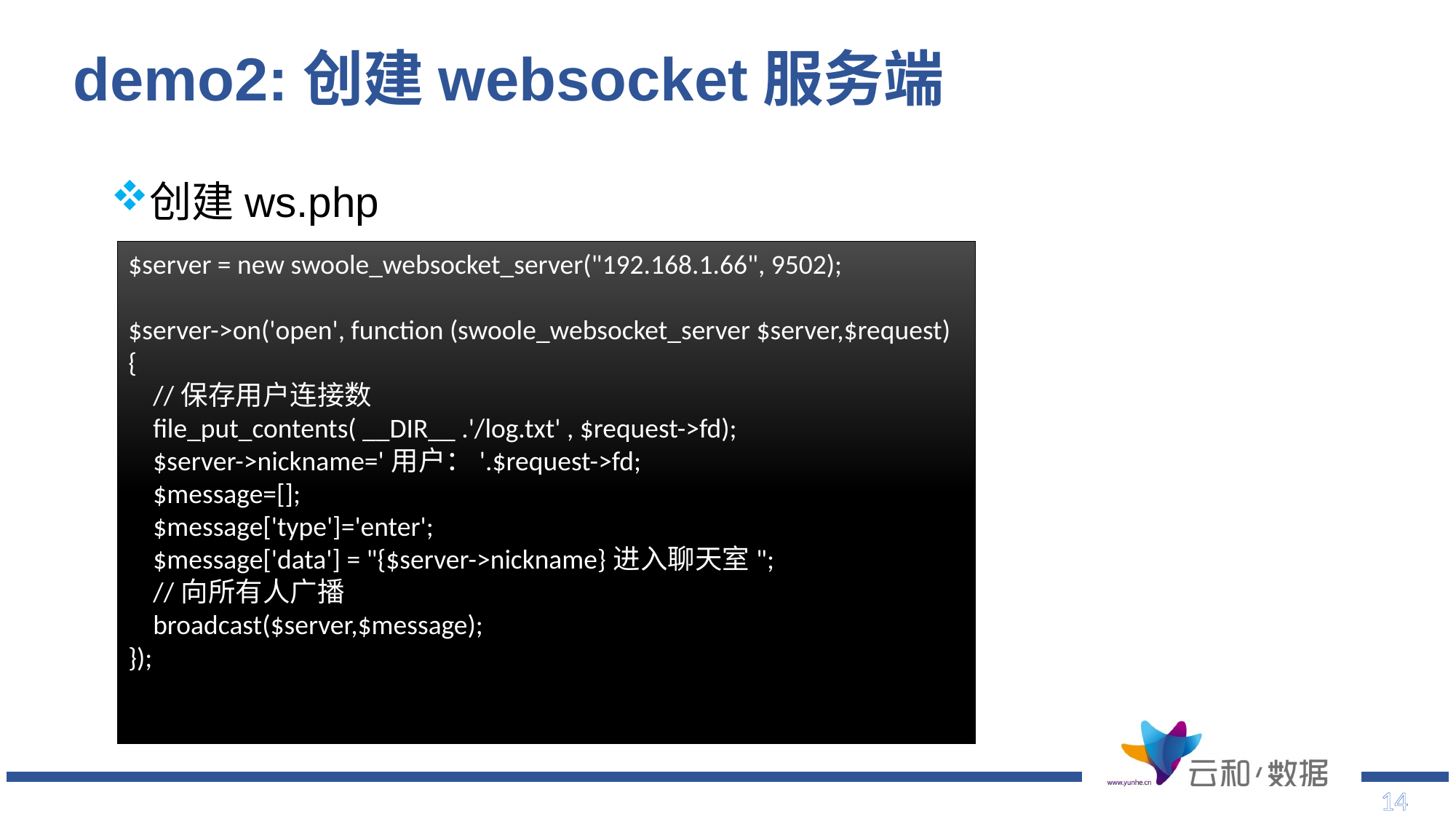

# demo2:创建websocket服务端
创建ws.php
$server = new swoole_websocket_server("192.168.1.66", 9502);

$server->on('open', function (swoole_websocket_server $server,$request) {
    //保存用户连接数
    file_put_contents( __DIR__ .'/log.txt' , $request->fd);
    $server->nickname='用户：'.$request->fd;
    $message=[];
    $message['type']='enter';
    $message['data'] = "{$server->nickname}进入聊天室";
    //向所有人广播
    broadcast($server,$message);
});